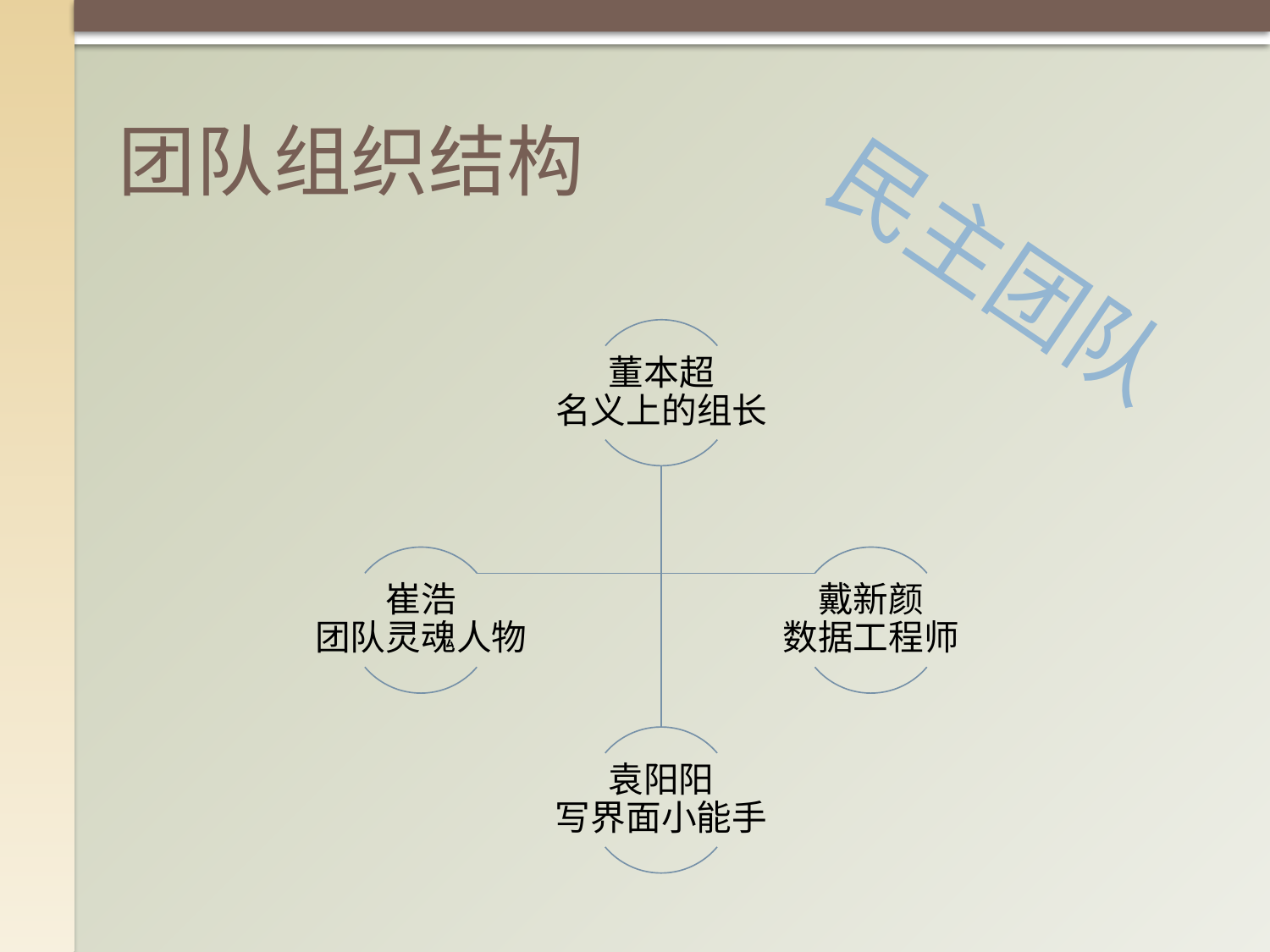

# 团队组织结构
民主团队
董本超
名义上的组长
袁阳阳
写界面小能手
崔浩
团队灵魂人物
戴新颜
数据工程师